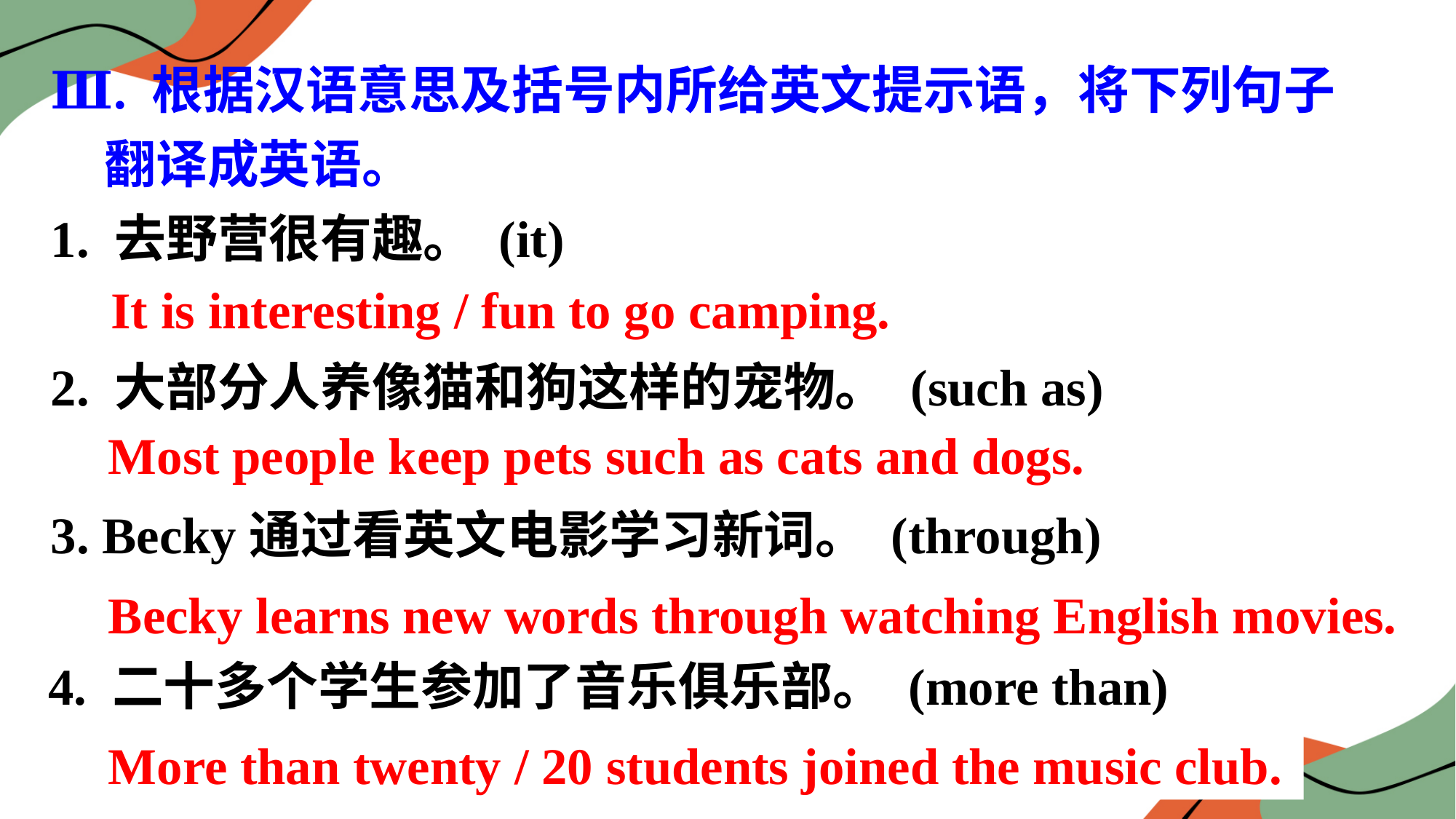

Ⅲ. 根据汉语意思及括号内所给英文提示语，将下列句子翻译成英语。
1. 去野营很有趣。 (it)

2. 大部分人养像猫和狗这样的宠物。 (such as)

3. Becky通过看英文电影学习新词。 (through)
It is interesting / fun to go camping.
Most people keep pets such as cats and dogs.
Becky learns new words through watching English movies.
4. 二十多个学生参加了音乐俱乐部。 (more than)
More than twenty / 20 students joined the music club.